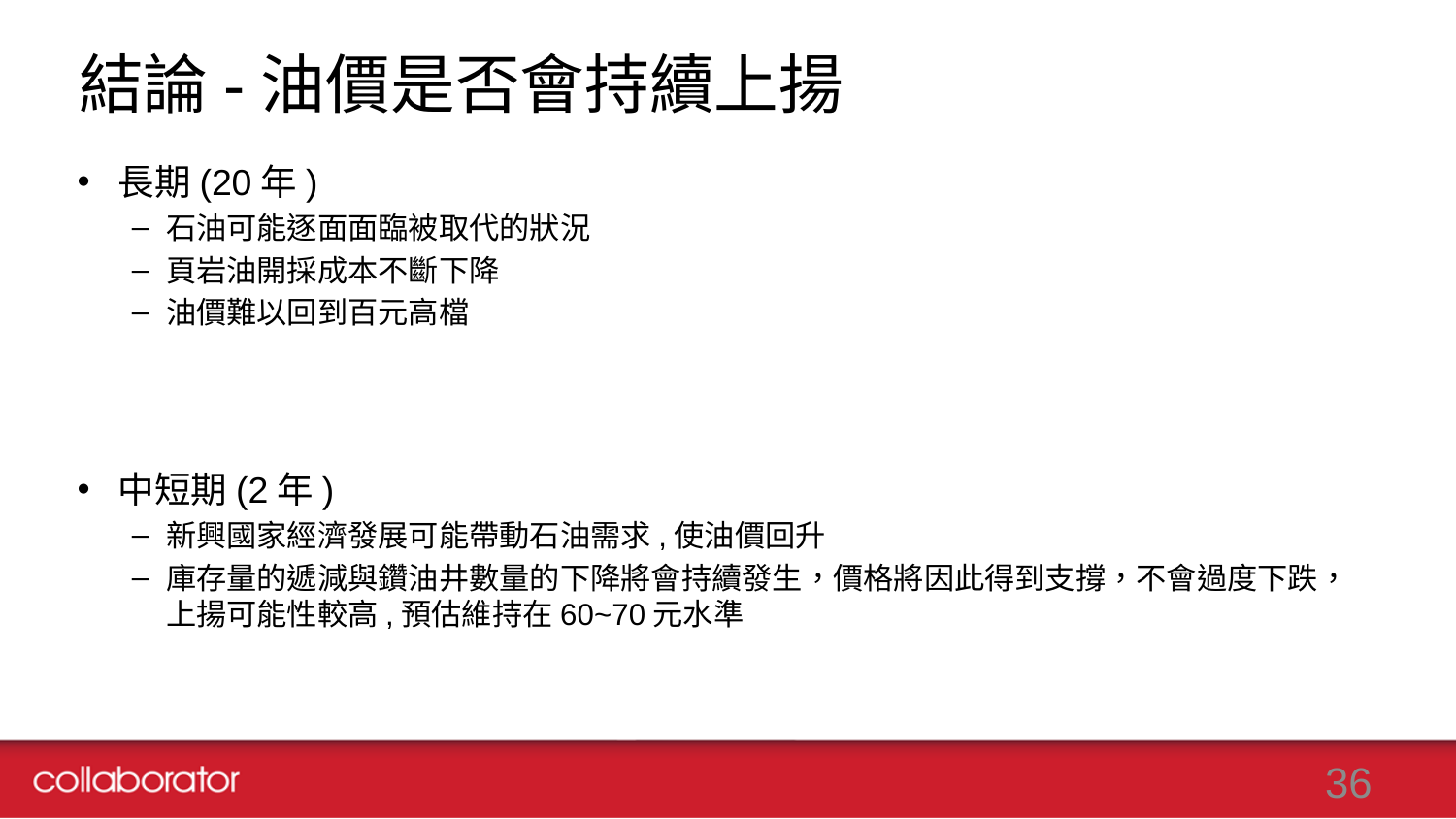

# 結論-油價是否會持續上揚
長期(20年)
石油可能逐面面臨被取代的狀況
頁岩油開採成本不斷下降
油價難以回到百元高檔

中短期(2年)
新興國家經濟發展可能帶動石油需求,使油價回升
庫存量的遞減與鑽油井數量的下降將會持續發生，價格將因此得到支撐，不會過度下跌，上揚可能性較高,預估維持在60~70元水準

36